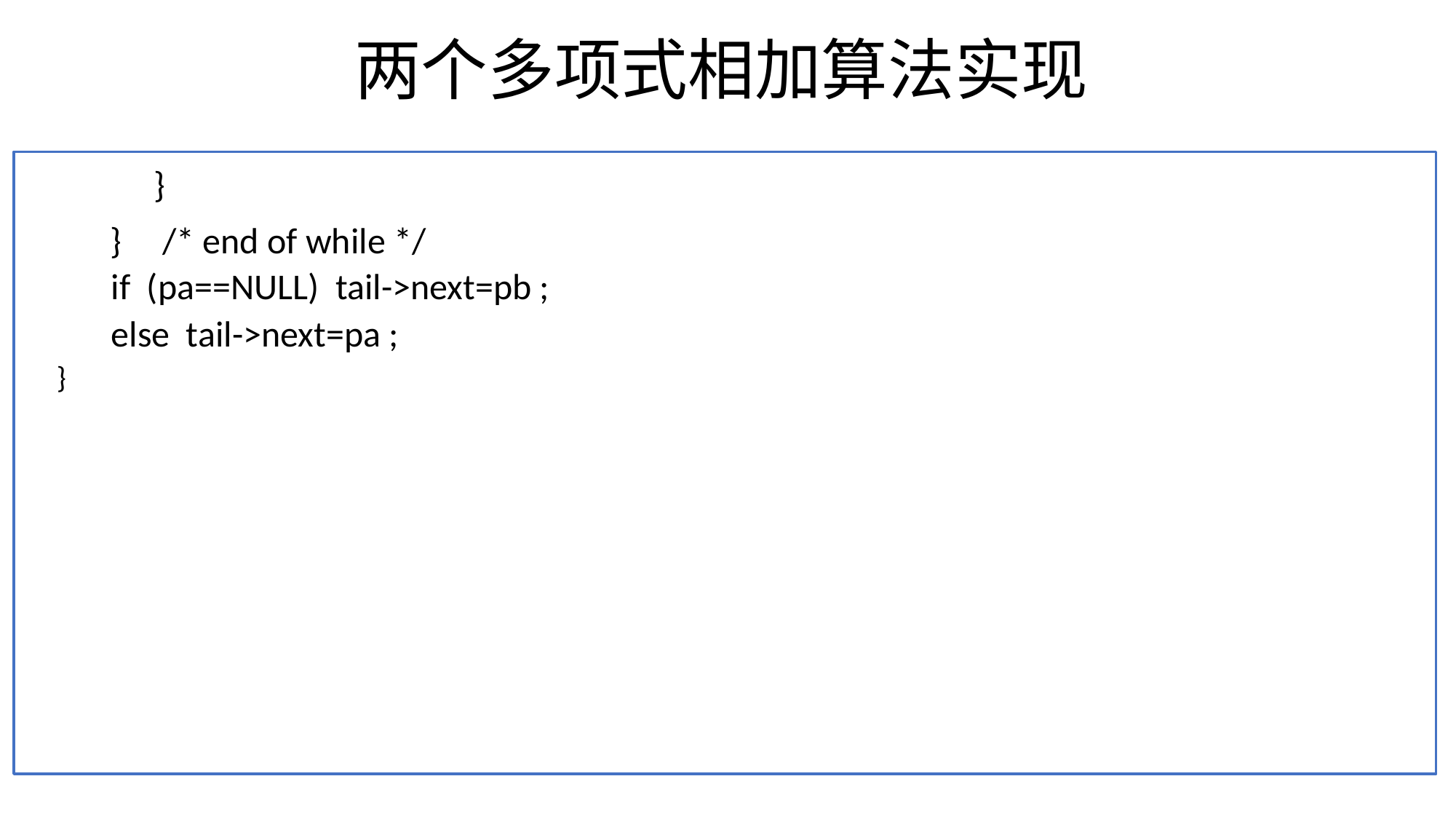

# 两个多项式相加算法实现
}
}     /* end of while */
if  (pa==NULL)  tail->next=pb ;
else  tail->next=pa ;
}